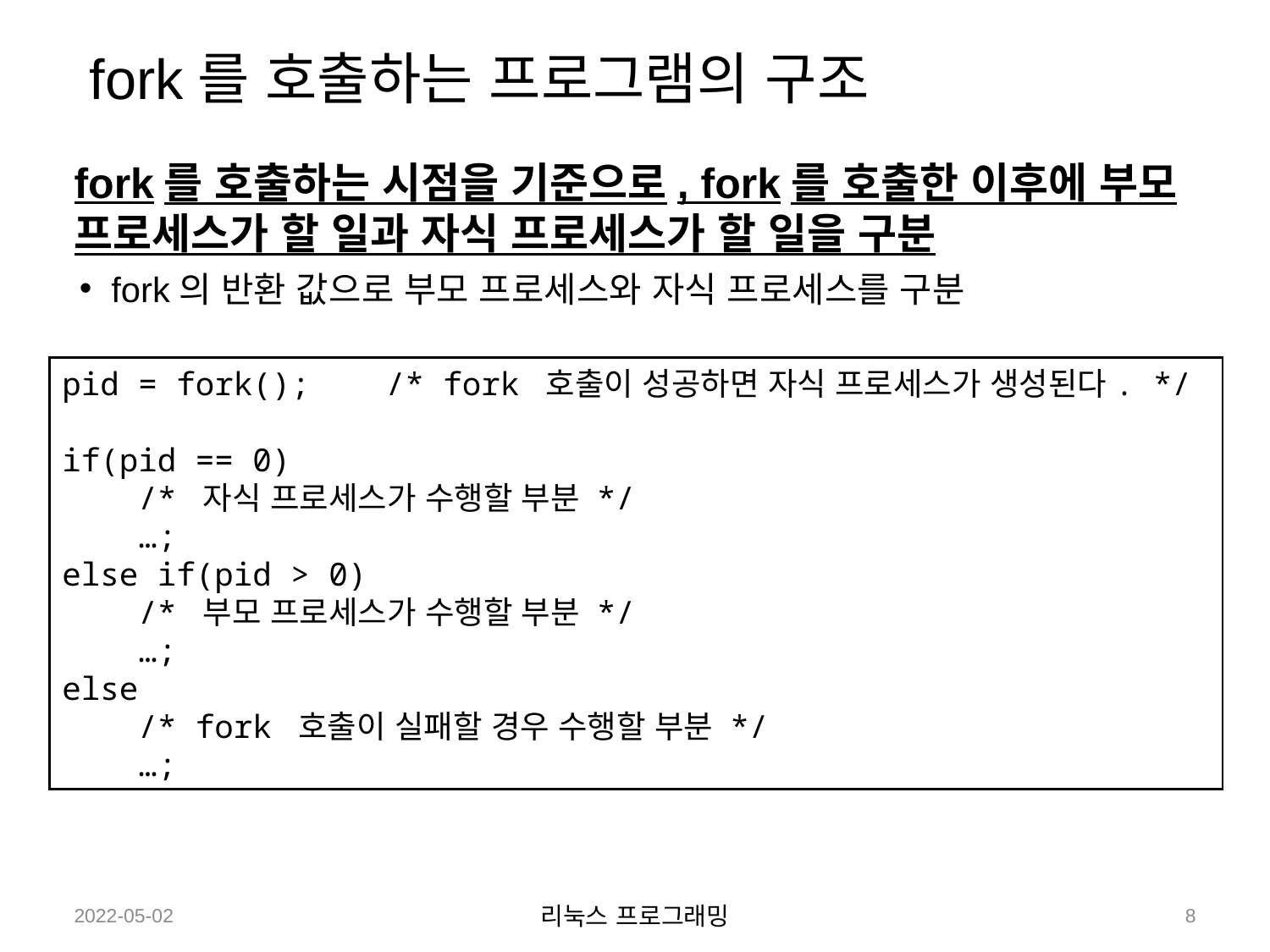

# fork를 호출하는 프로그램의 구조
fork를 호출하는 시점을 기준으로, fork를 호출한 이후에 부모 프로세스가 할 일과 자식 프로세스가 할 일을 구분
fork의 반환 값으로 부모 프로세스와 자식 프로세스를 구분

pid = fork();    /* fork 호출이 성공하면 자식 프로세스가 생성된다. */

if(pid == 0)
    /* 자식 프로세스가 수행할 부분 */
    …;
else if(pid > 0)
    /* 부모 프로세스가 수행할 부분 */
    …;
else
    /* fork 호출이 실패할 경우 수행할 부분 */
    …;
2022-05-02
리눅스 프로그래밍
8